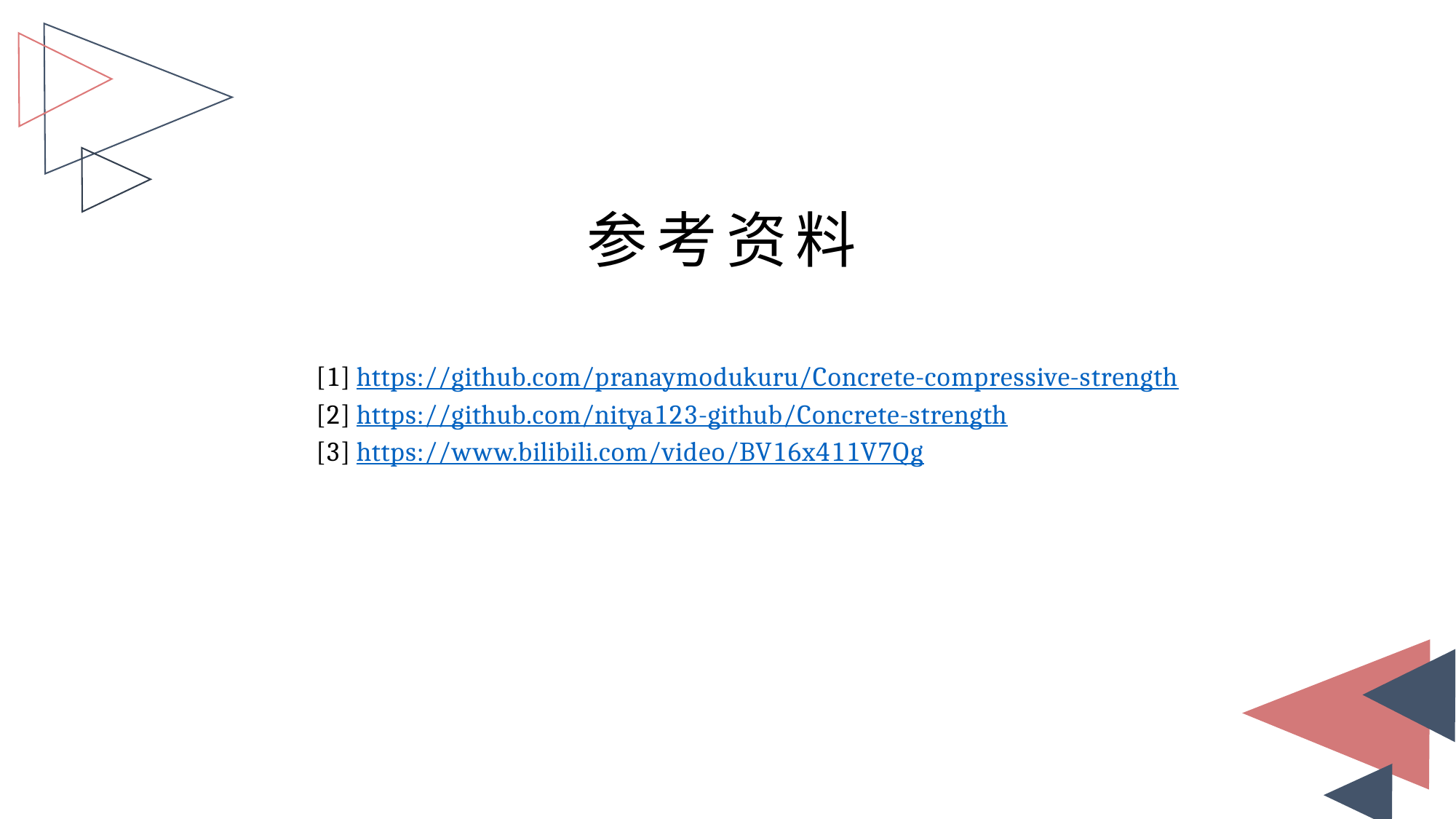

参考资料
[1] https://github.com/pranaymodukuru/Concrete-compressive-strength
[2] https://github.com/nitya123-github/Concrete-strength
[3] https://www.bilibili.com/video/BV16x411V7Qg